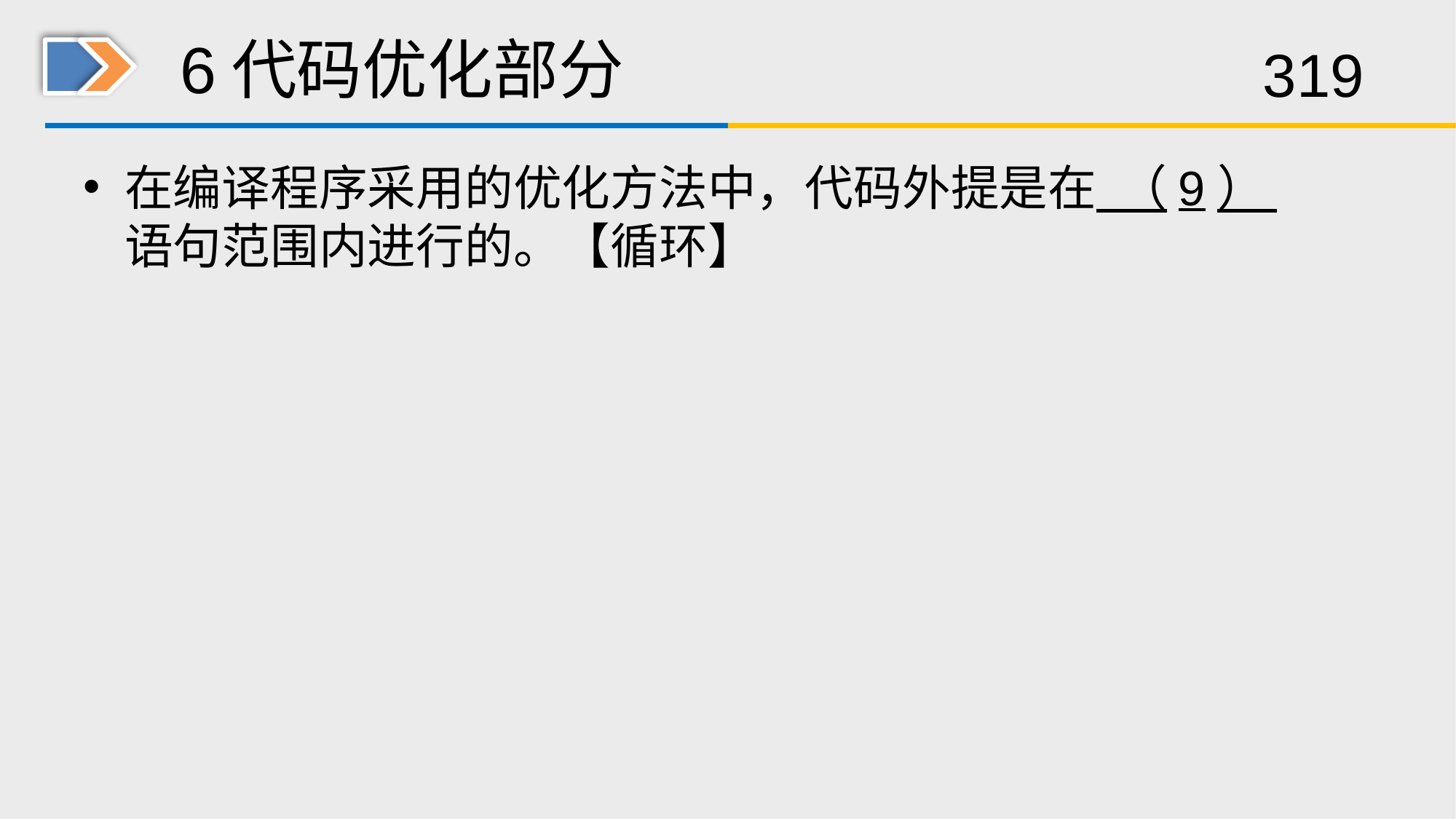

# 6代码优化部分
319
在编译程序采用的优化方法中，代码外提是在  （9）  语句范围内进行的。【循环】